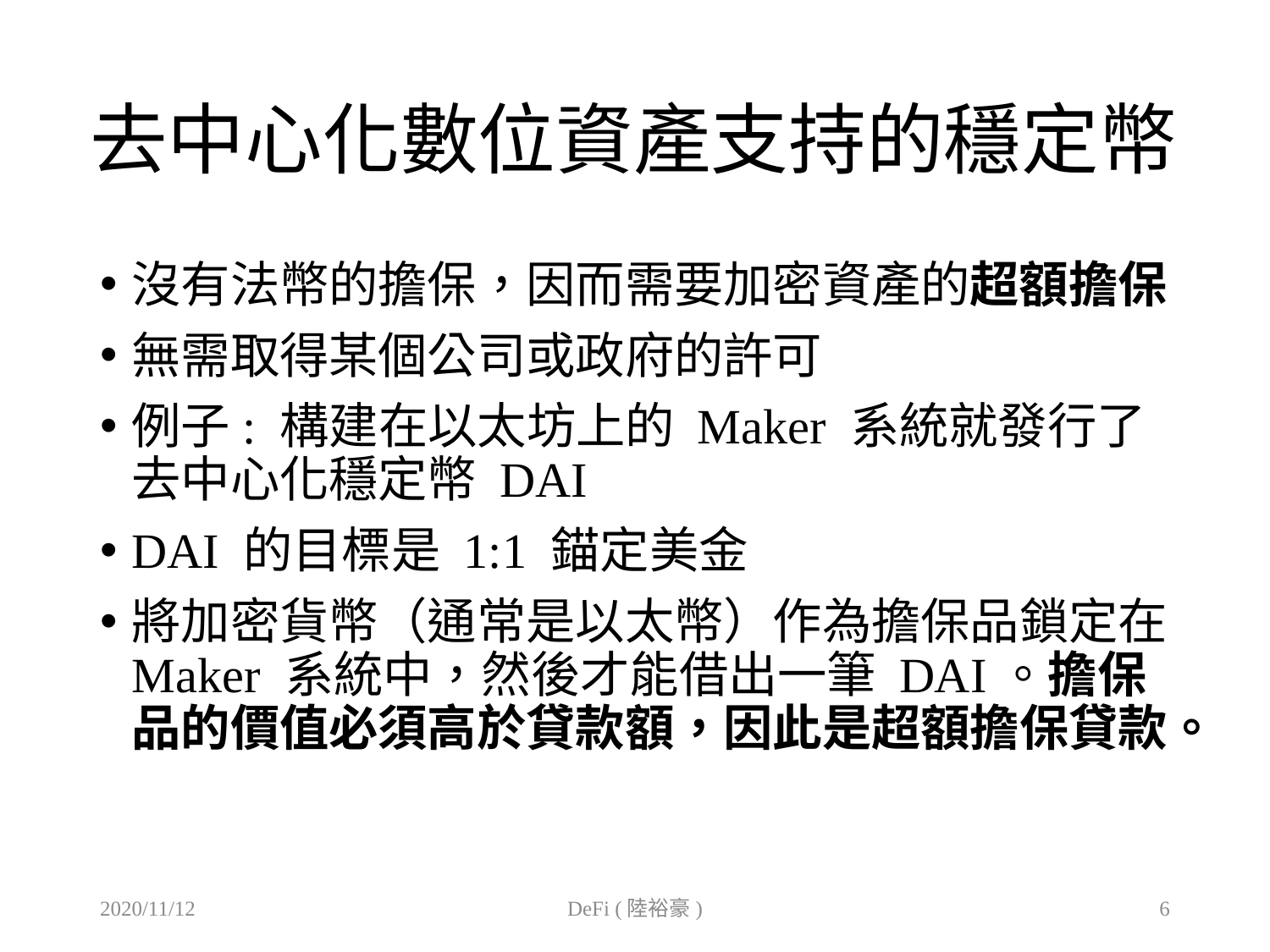

# 去中心化數位資產支持的穩定幣
沒有法幣的擔保，因而需要加密資產的超額擔保
無需取得某個公司或政府的許可
例子: 構建在以太坊上的 Maker 系統就發行了去中心化穩定幣 DAI
DAI 的目標是 1:1 錨定美金
將加密貨幣（通常是以太幣）作為擔保品鎖定在 Maker 系統中，然後才能借出一筆 DAI。擔保品的價值必須高於貸款額，因此是超額擔保貸款。
2020/11/12
DeFi (陸裕豪)
6